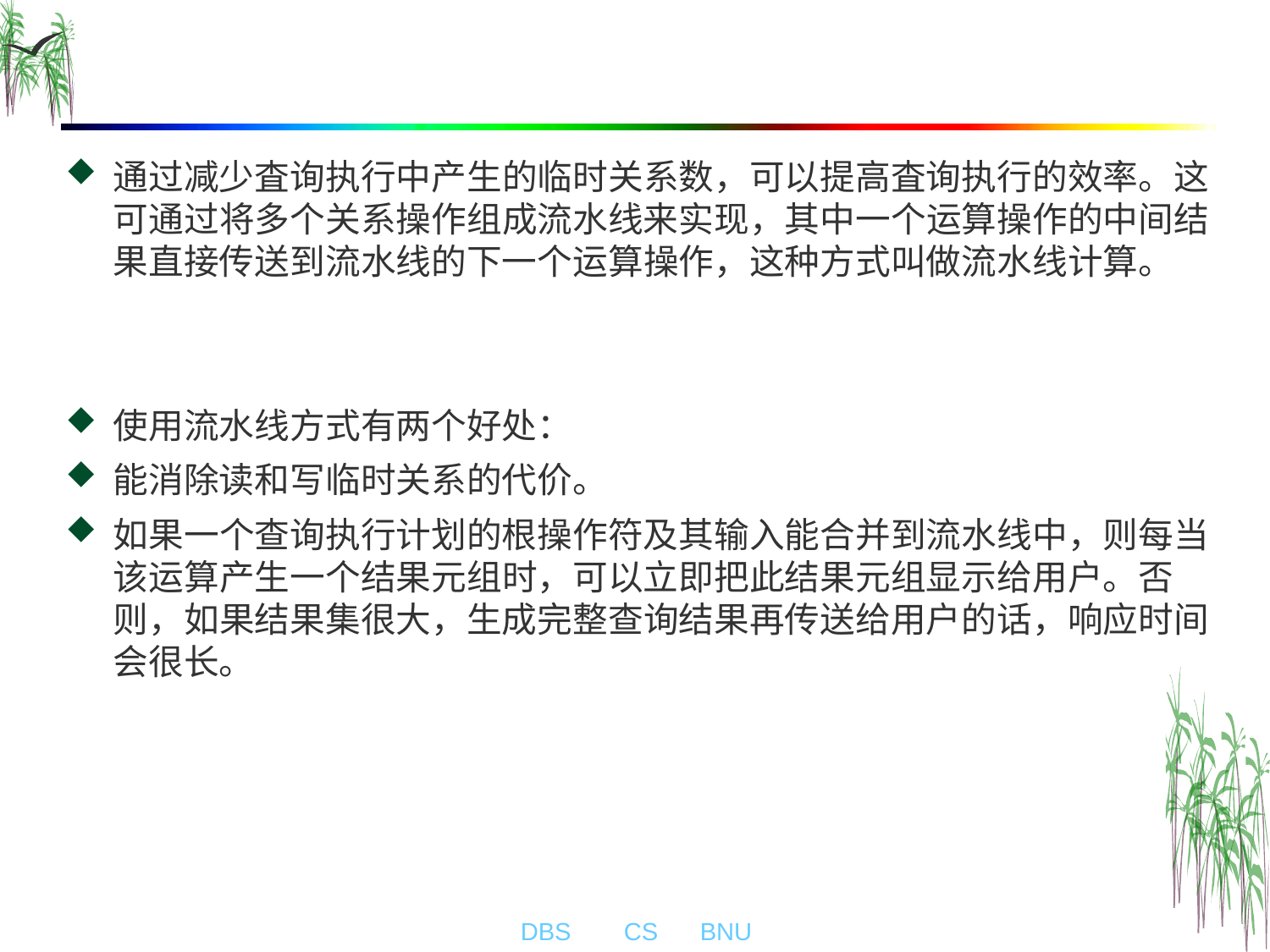

#
通过减少査询执行中产生的临时关系数，可以提高査询执行的效率。这可通过将多个关系操作组成流水线来实现，其中一个运算操作的中间结果直接传送到流水线的下一个运算操作，这种方式叫做流水线计算。

使用流水线方式有两个好处：
能消除读和写临时关系的代价。
如果一个查询执行计划的根操作符及其输入能合并到流水线中，则每当该运算产生一个结果元组时，可以立即把此结果元组显示给用户。否则，如果结果集很大，生成完整查询结果再传送给用户的话，响应时间会很长。